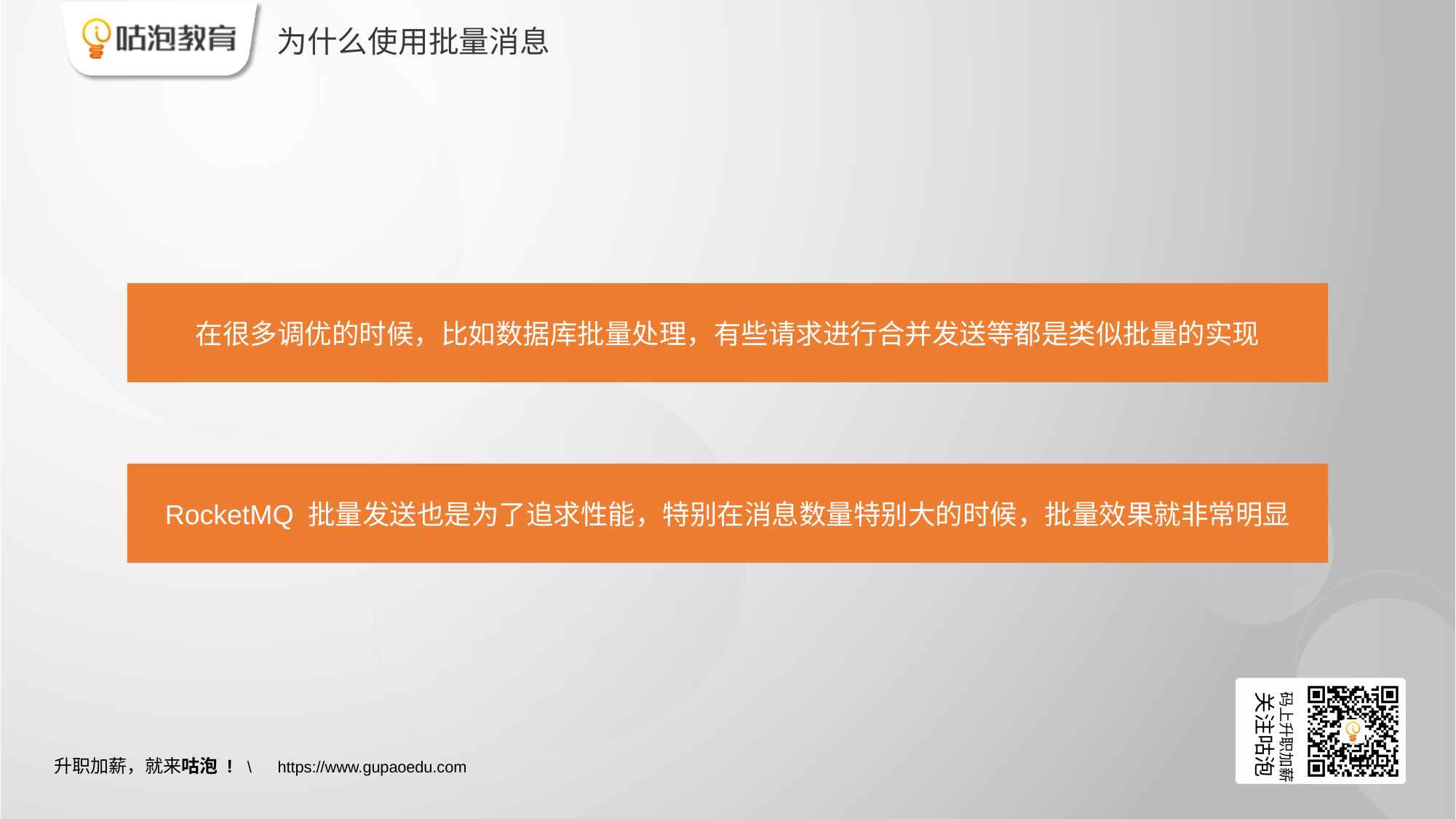

# 为什么使用批量消息
在很多调优的时候，比如数据库批量处理，有些请求进行合并发送等都是类似批量的实现
RocketMQ 批量发送也是为了追求性能，特别在消息数量特别大的时候，批量效果就非常明显